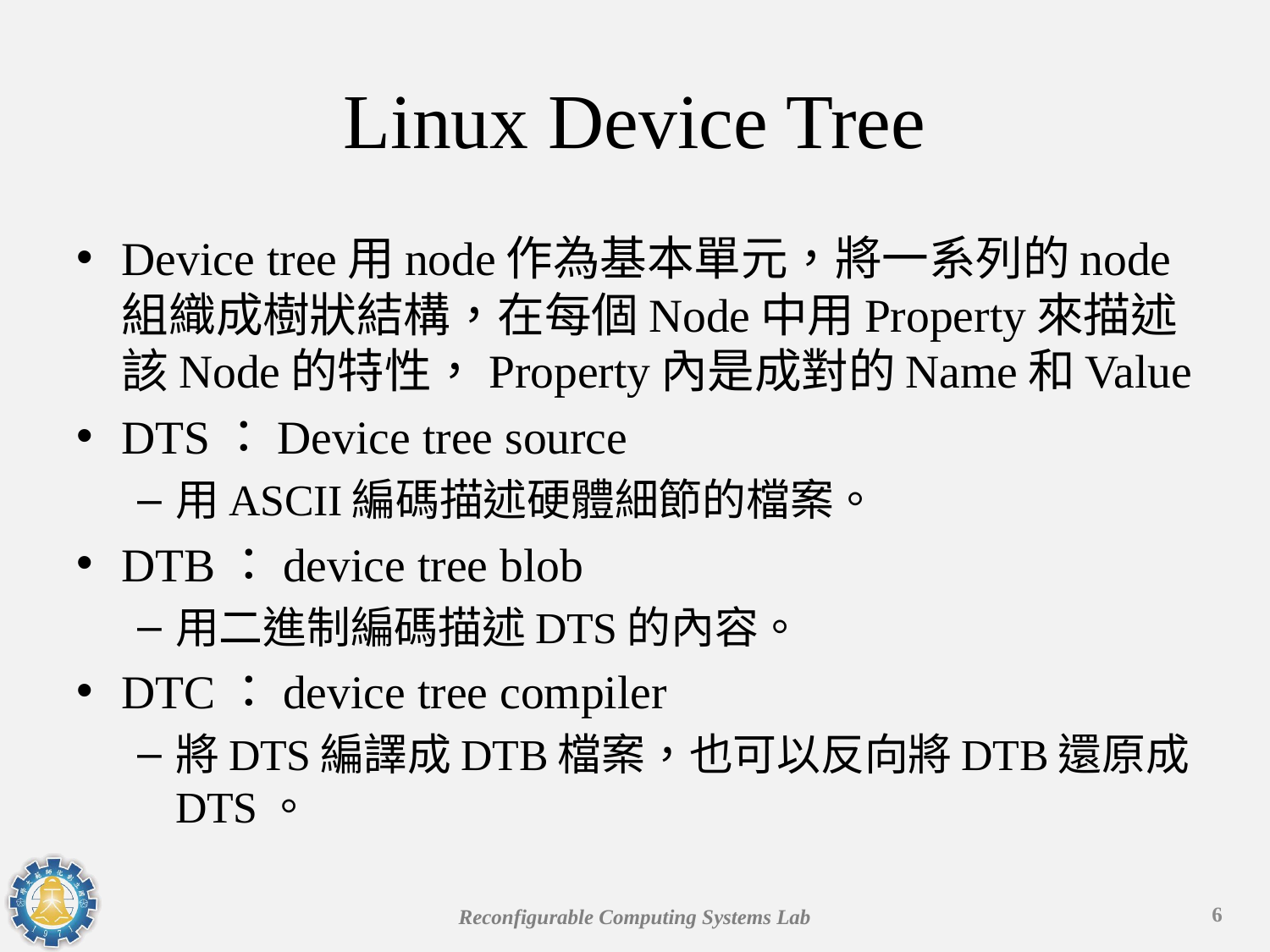

# Linux Device Tree
Device tree用node作為基本單元，將一系列的node組織成樹狀結構，在每個Node中用Property來描述該Node的特性，Property內是成對的Name和Value
DTS：Device tree source
用ASCII編碼描述硬體細節的檔案。
DTB：device tree blob
用二進制編碼描述DTS的內容。
DTC：device tree compiler
將DTS編譯成DTB檔案，也可以反向將DTB還原成DTS。
6